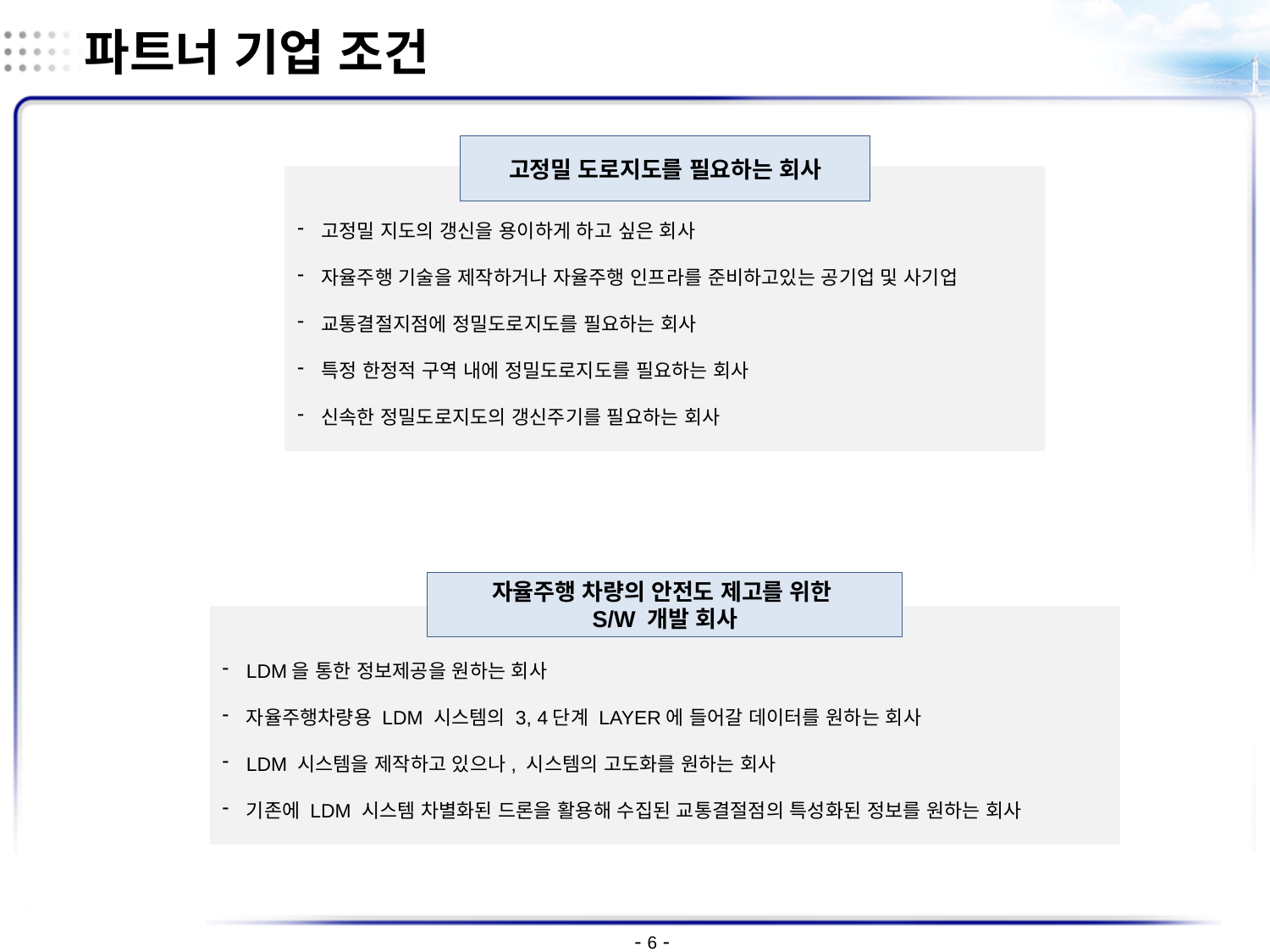

파트너 기업 조건
고정밀 도로지도를 필요하는 회사

고정밀 지도의 갱신을 용이하게 하고 싶은 회사
자율주행 기술을 제작하거나 자율주행 인프라를 준비하고있는 공기업 및 사기업
교통결절지점에 정밀도로지도를 필요하는 회사
특정 한정적 구역 내에 정밀도로지도를 필요하는 회사
신속한 정밀도로지도의 갱신주기를 필요하는 회사
자율주행 차량의 안전도 제고를 위한
S/W 개발 회사

LDM을 통한 정보제공을 원하는 회사
자율주행차량용 LDM 시스템의 3, 4단계 LAYER에 들어갈 데이터를 원하는 회사
LDM 시스템을 제작하고 있으나, 시스템의 고도화를 원하는 회사
기존에 LDM 시스템 차별화된 드론을 활용해 수집된 교통결절점의 특성화된 정보를 원하는 회사